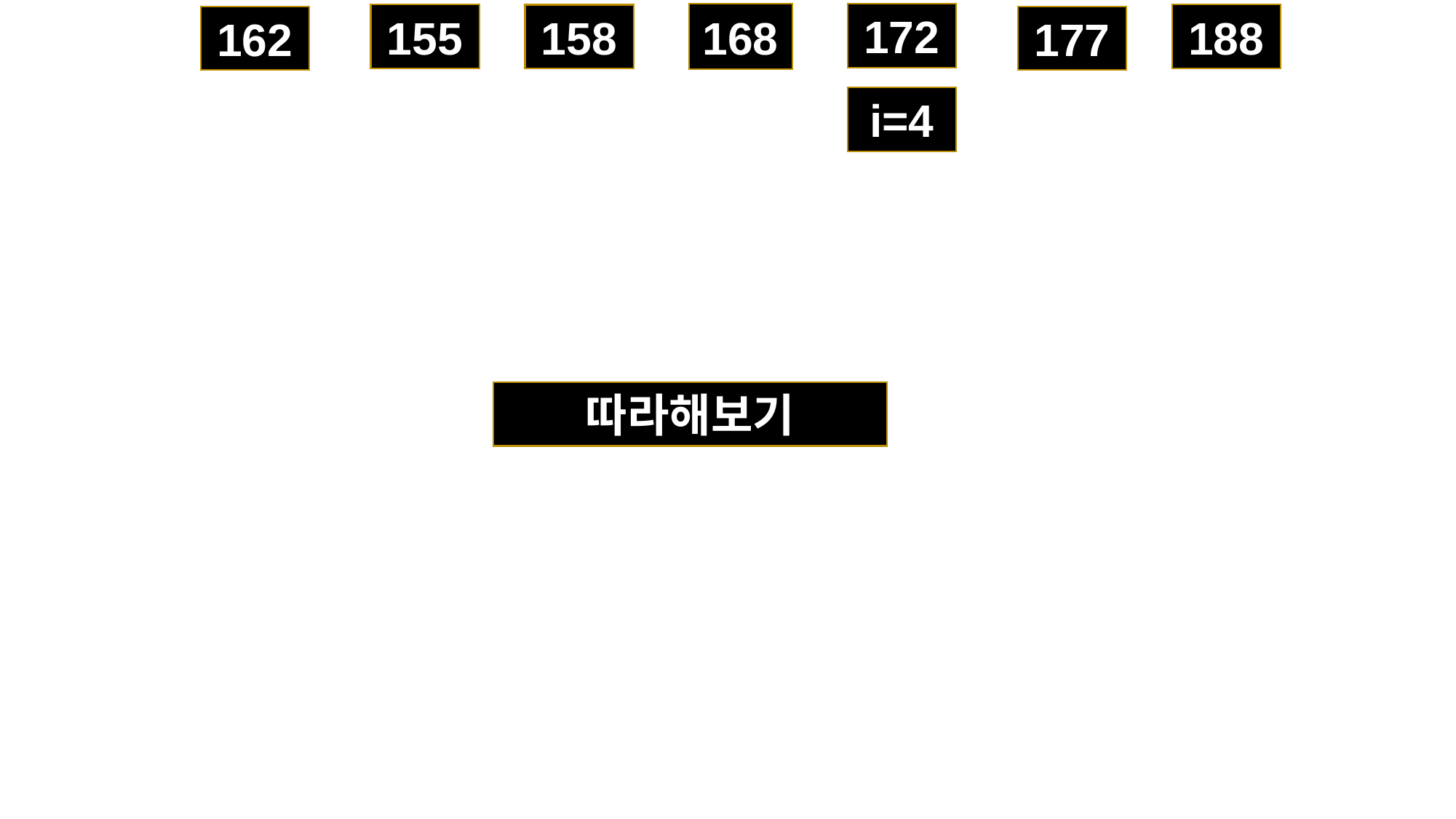

i=4 일때
168
172
155
188
158
177
162
i=4
따라해보기